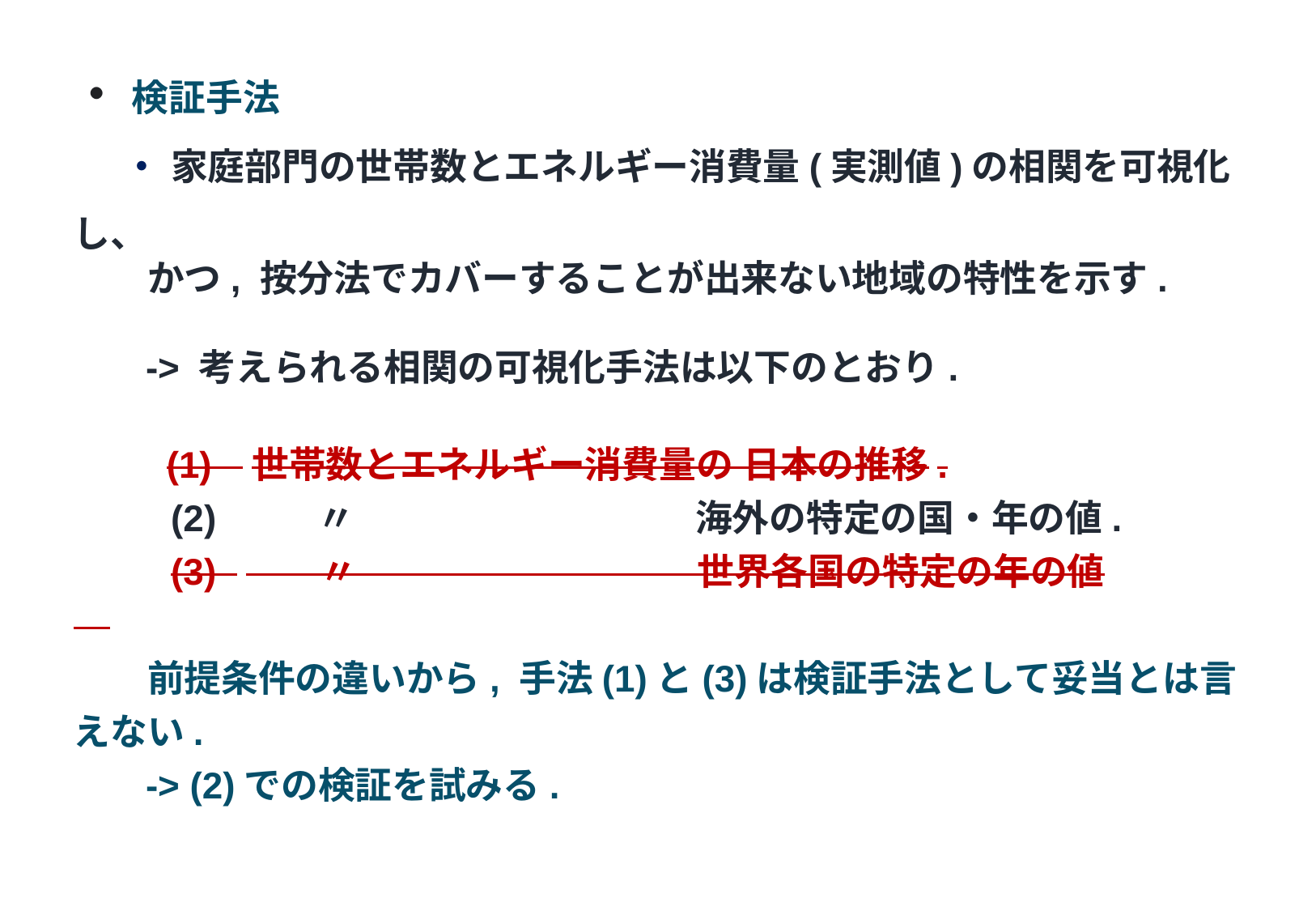

・ 検証手法
    ・ 家庭部門の世帯数とエネルギー消費量(実測値)の相関を可視化し、
　　かつ, 按分法でカバーすることが出来ない地域の特性を示す.
       -> 考えられる相関の可視化手法は以下のとおり.

　　 (1)   世帯数とエネルギー消費量の 日本の推移.
　     (2)         〃                                 海外の特定の国・年の値.
　     (3)  　　〃                                 世界各国の特定の年の値

　　前提条件の違いから, 手法(1)と(3)は検証手法として妥当とは言えない.
       -> (2)での検証を試みる.